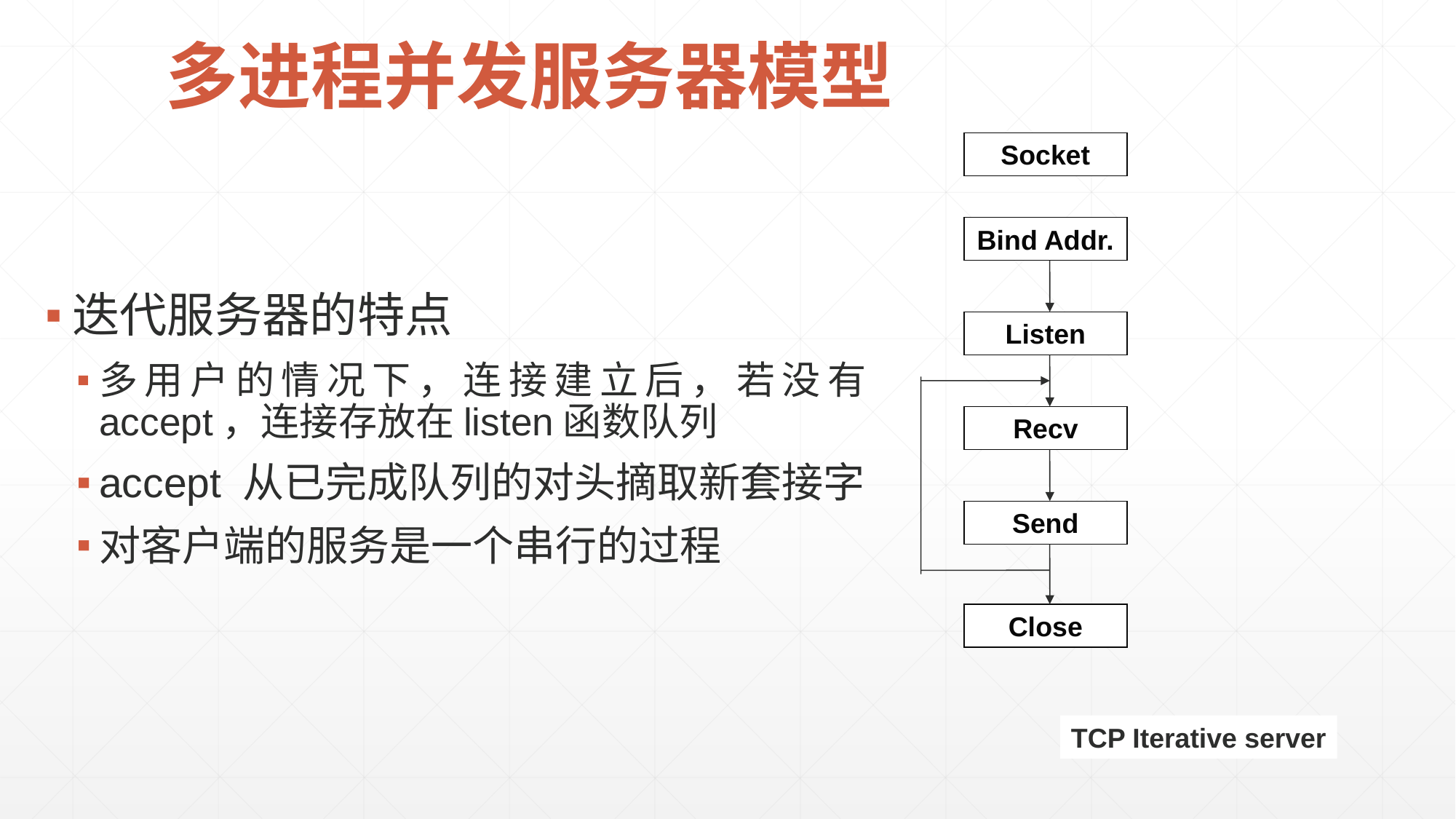

# 多进程并发服务器模型
Socket
Bind Addr.

迭代服务器的特点
多用户的情况下，连接建立后，若没有accept，连接存放在listen函数队列
accept 从已完成队列的对头摘取新套接字
对客户端的服务是一个串行的过程
Listen

Recv

Send

Close
TCP Iterative server